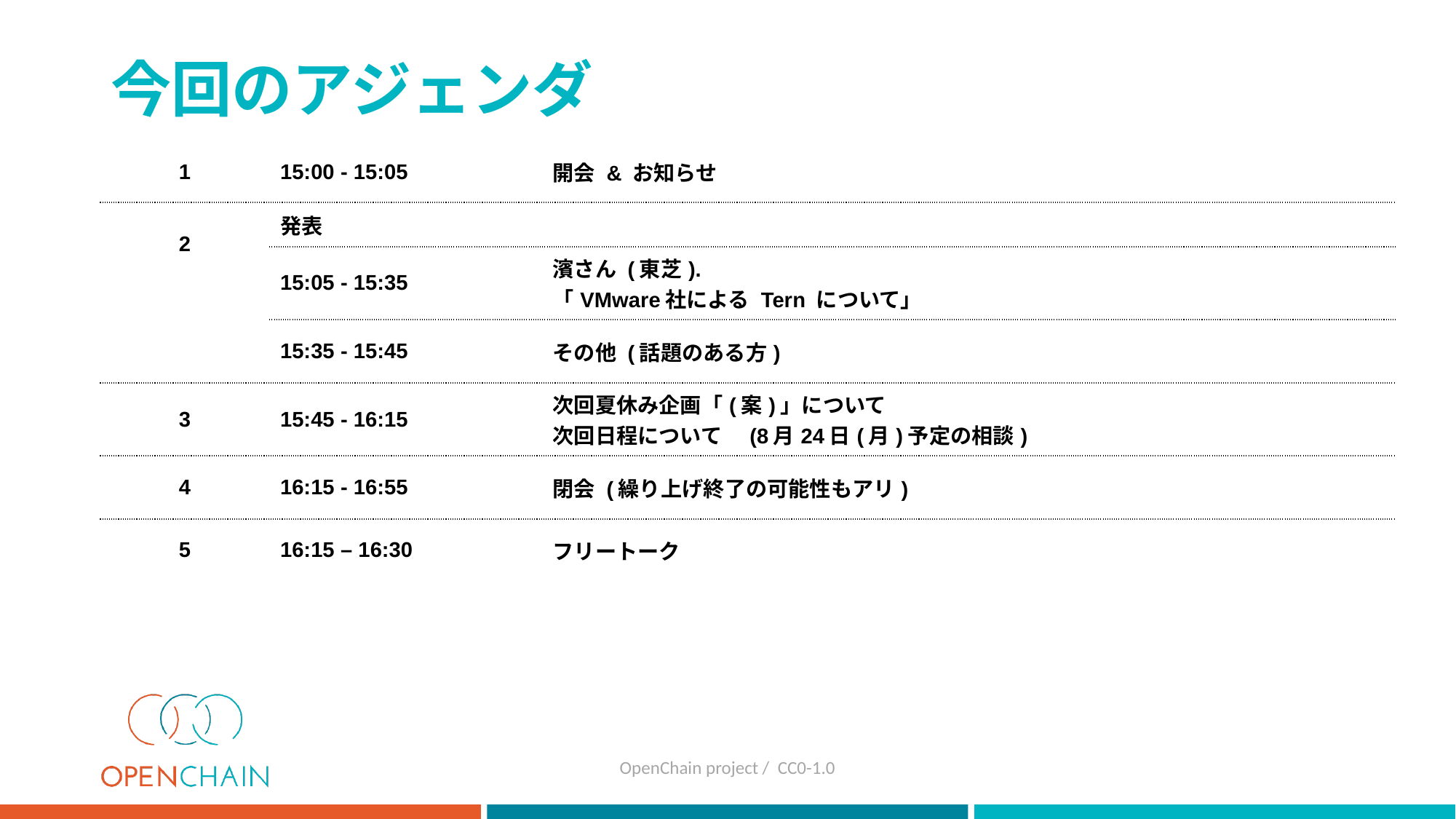

# 今回のアジェンダ
| 1 | 15:00 - 15:05 | 開会 & お知らせ |
| --- | --- | --- |
| 2 | 発表 |  |
|  | 15:05 - 15:35 | 濱さん (東芝). 「VMware社による Tern について」 |
|  | 15:35 - 15:45 | その他 (話題のある方) |
| 3 | 15:45 - 16:15 | 次回夏休み企画「(案)」について 次回日程について　(8月24日(月)予定の相談) |
| 4 | 16:15 - 16:55 | 閉会 (繰り上げ終了の可能性もアリ) |
| 5 | 16:15 – 16:30 | フリートーク |
OpenChain project /  CC0-1.0